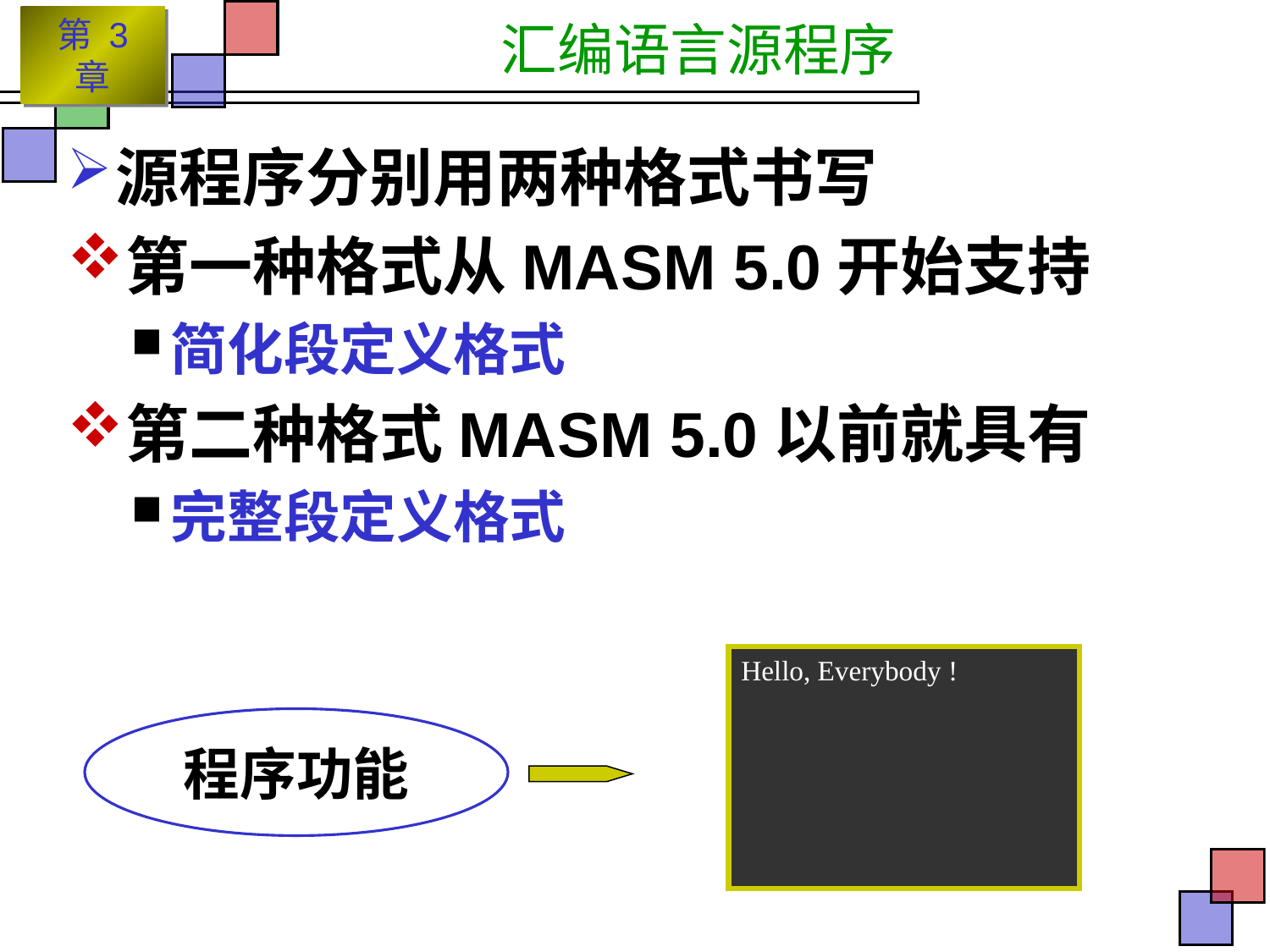

# 汇编语言源程序
源程序分别用两种格式书写
第一种格式从MASM 5.0开始支持
简化段定义格式
第二种格式MASM 5.0以前就具有
完整段定义格式
Hello, Everybody !
程序功能